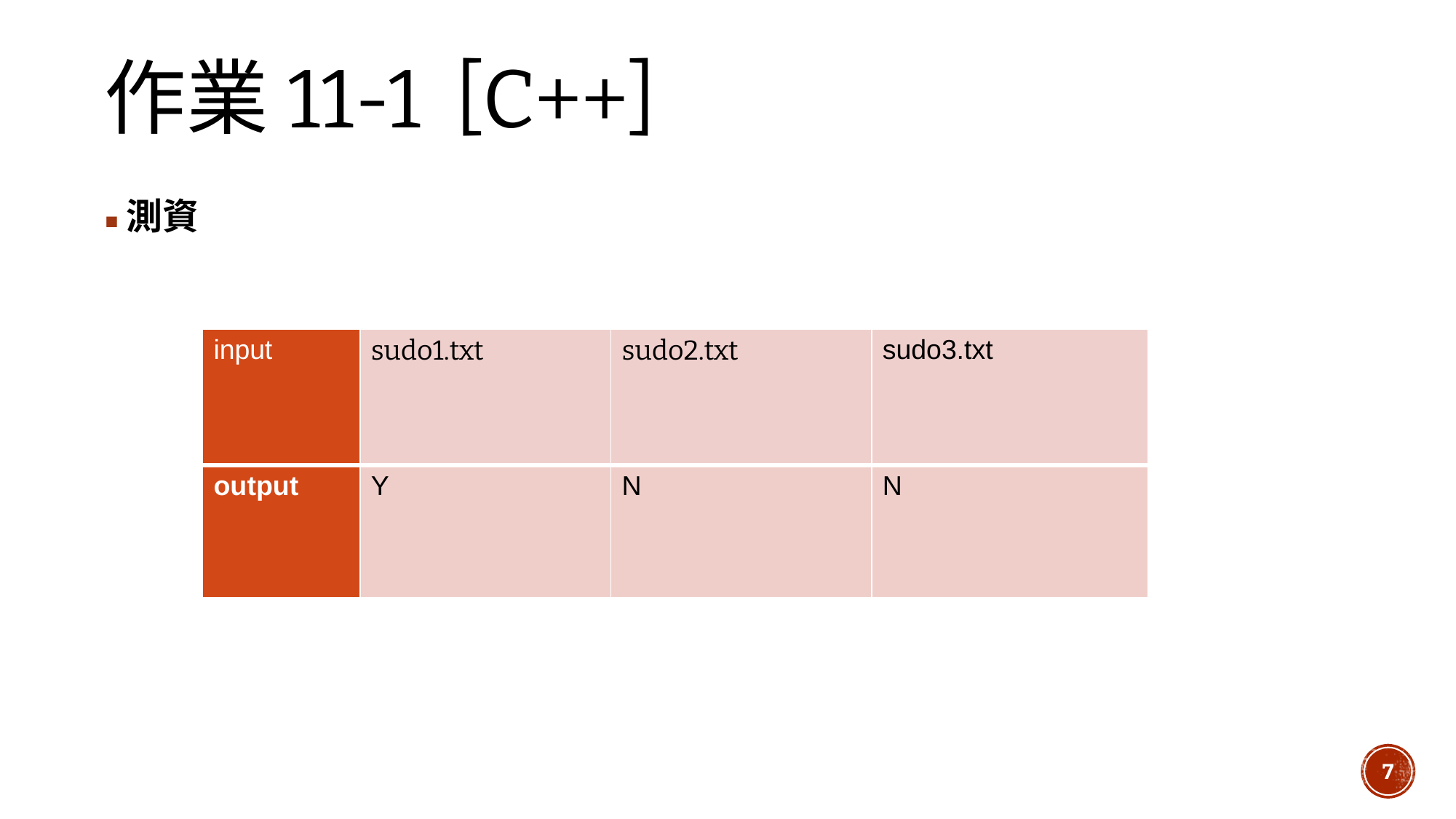

# 作業11-1  [C++]
測資
| input | sudo1.txt | sudo2.txt | sudo3.txt |
| --- | --- | --- | --- |
| output | Y | N | N |
7